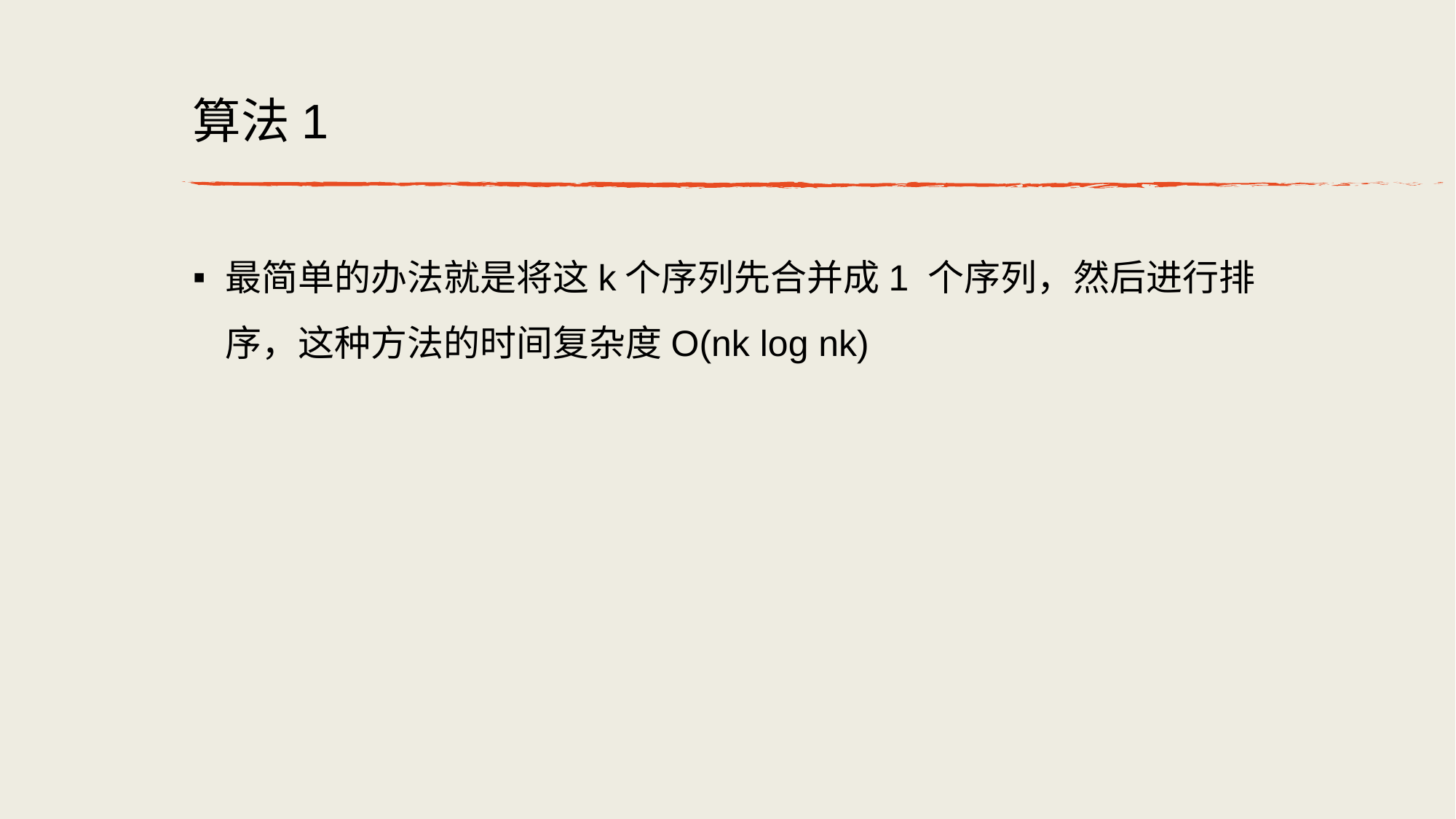

# 算法1
最简单的办法就是将这k个序列先合并成1 个序列，然后进⾏排序，这种⽅法的时间复杂度O(nk log nk)